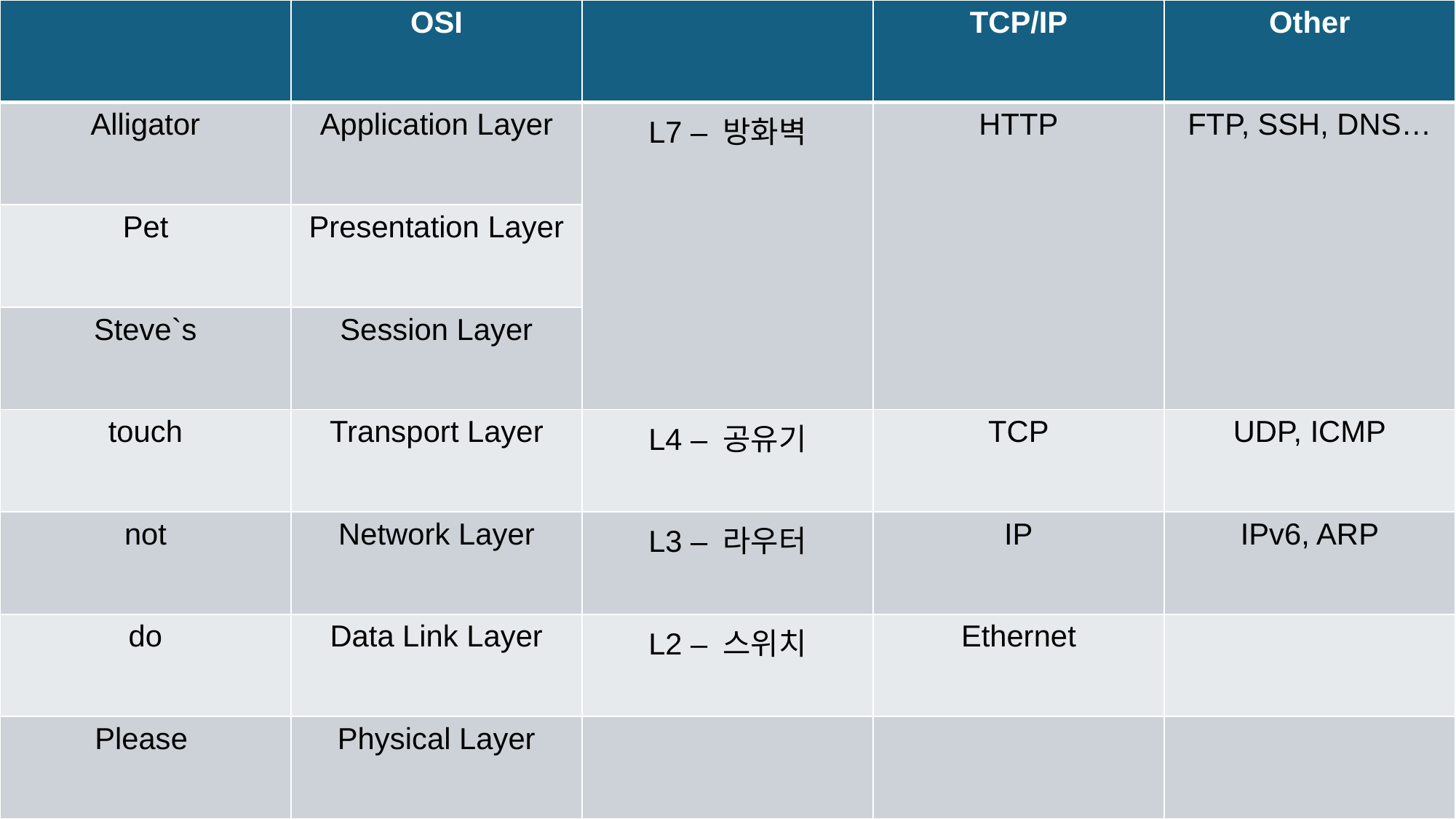

|  | OSI |  | TCP/IP | Other |
| --- | --- | --- | --- | --- |
| Alligator | Application Layer | L7 – 방화벽 | HTTP | FTP, SSH, DNS… |
| Pet | Presentation Layer |  |  |  |
| Steve`s | Session Layer |  |  |  |
| touch | Transport Layer | L4 – 공유기 | TCP | UDP, ICMP |
| not | Network Layer | L3 – 라우터 | IP | IPv6, ARP |
| do | Data Link Layer | L2 – 스위치 | Ethernet |  |
| Please | Physical Layer |  |  |  |